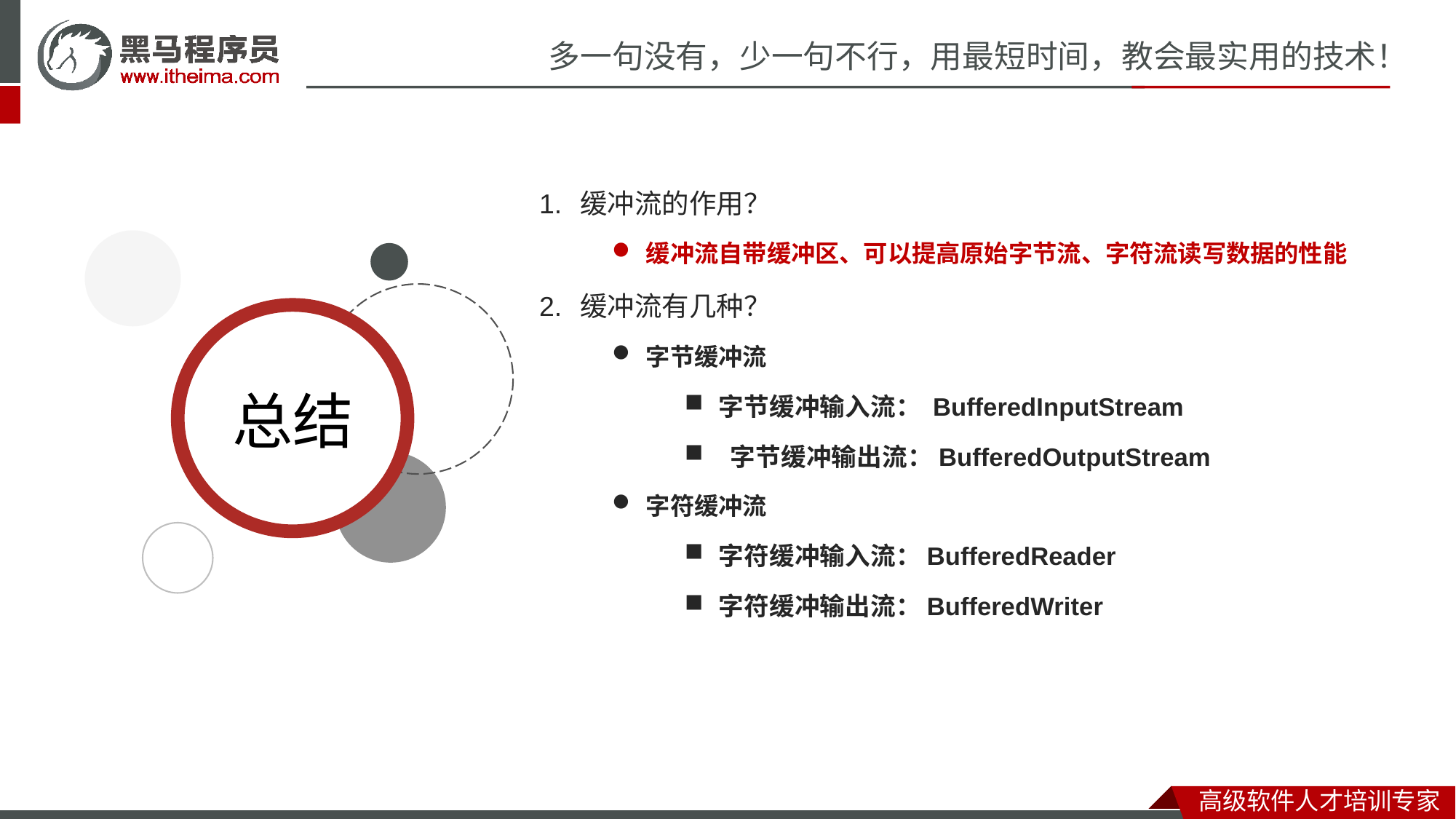

缓冲流的作用？
缓冲流自带缓冲区、可以提高原始字节流、字符流读写数据的性能
缓冲流有几种？
字节缓冲流
字节缓冲输入流： BufferedInputStream
 字节缓冲输出流：BufferedOutputStream
字符缓冲流
字符缓冲输入流：BufferedReader
字符缓冲输出流：BufferedWriter